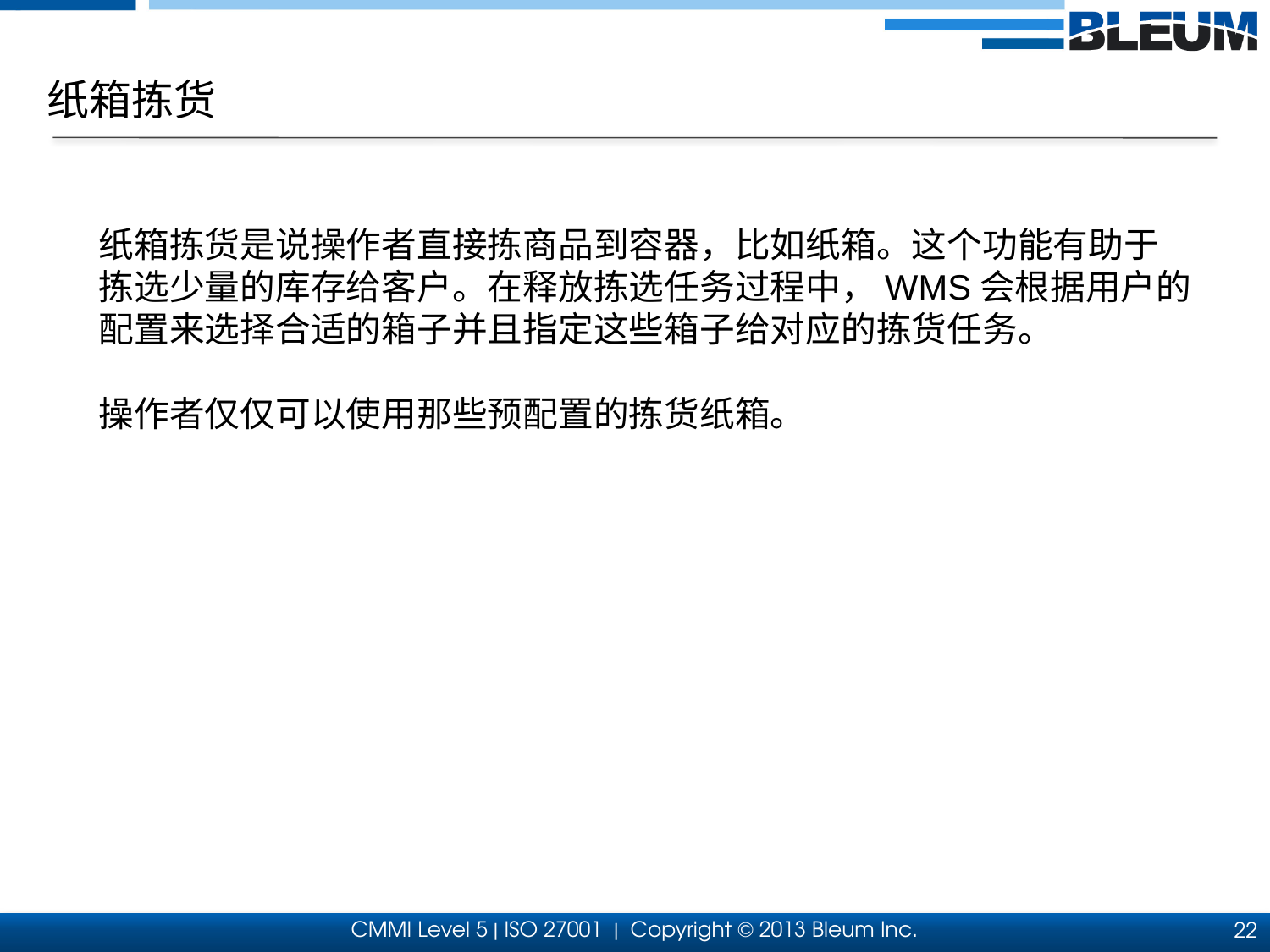

纸箱拣货

纸箱拣货是说操作者直接拣商品到容器，比如纸箱。这个功能有助于拣选少量的库存给客户。在释放拣选任务过程中，WMS会根据用户的配置来选择合适的箱子并且指定这些箱子给对应的拣货任务。

操作者仅仅可以使用那些预配置的拣货纸箱。
22